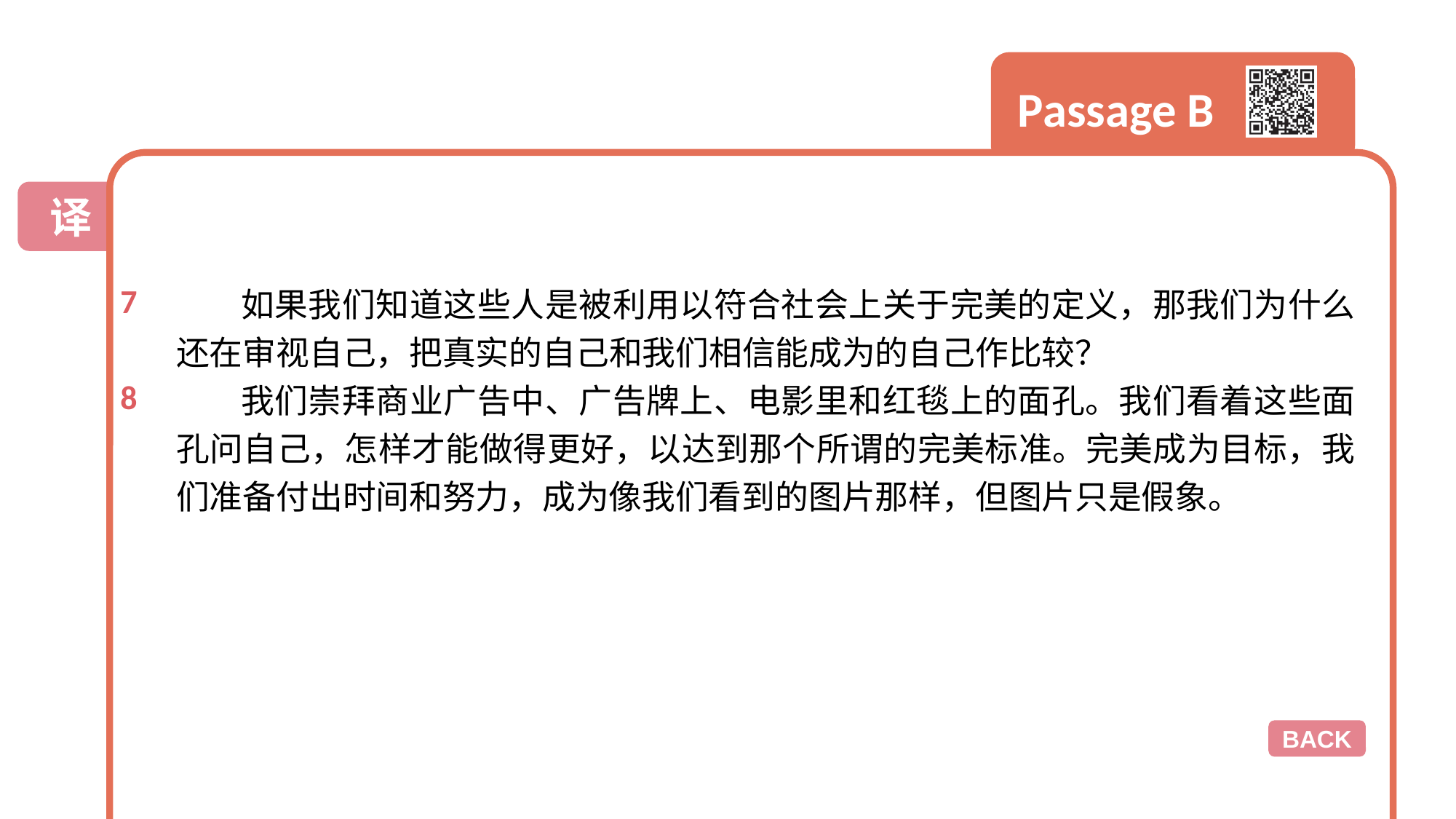

如果我们知道这些人是被利用以符合社会上关于完美的定义，那我们为什么还在审视自己，把真实的自己和我们相信能成为的自己作比较？
我们崇拜商业广告中、广告牌上、电影里和红毯上的面孔。我们看着这些面孔问自己，怎样才能做得更好，以达到那个所谓的完美标准。完美成为目标，我们准备付出时间和努力，成为像我们看到的图片那样，但图片只是假象。

7

8

BACK